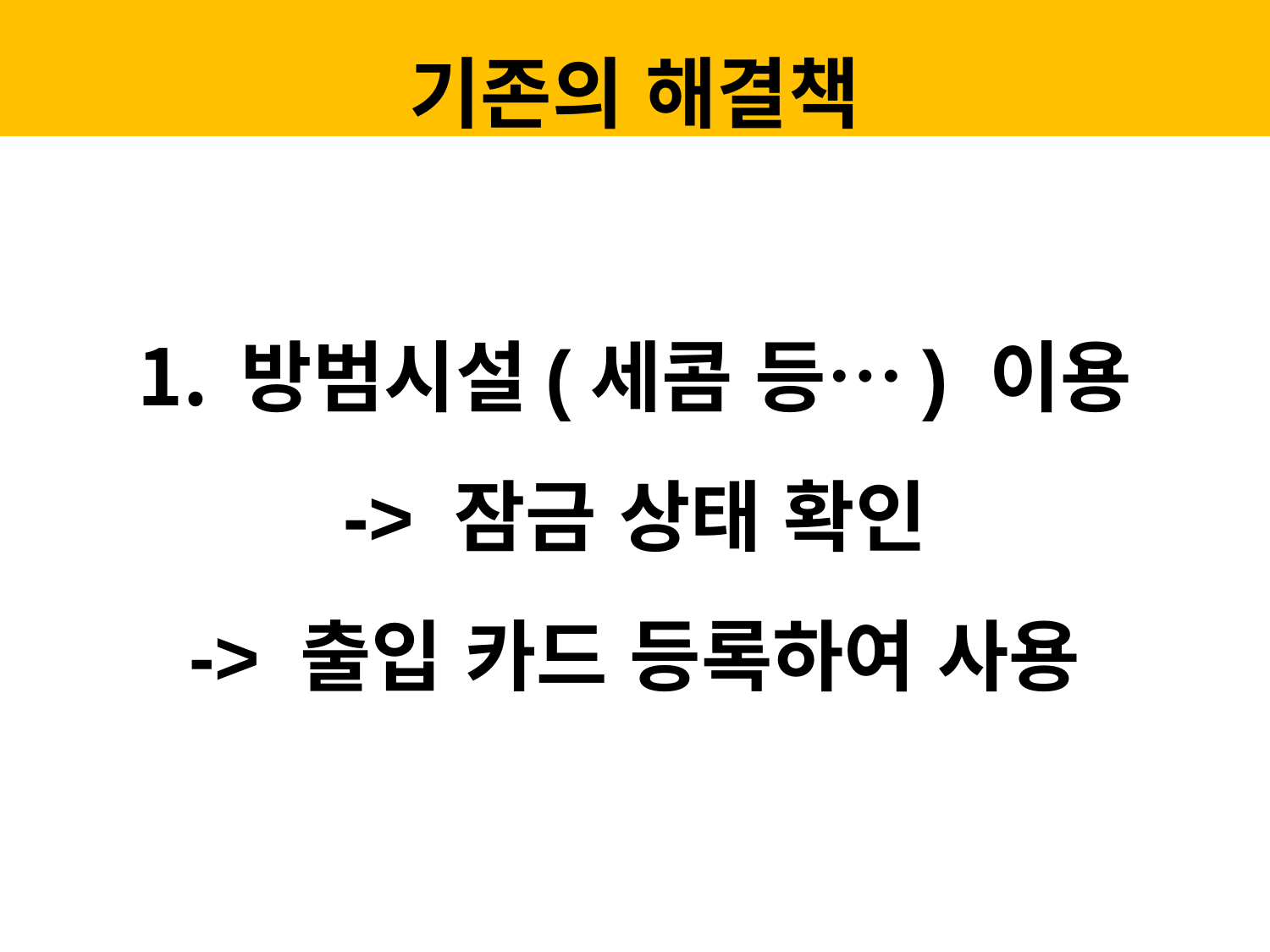

# 기존의 해결책
방범시설(세콤 등…) 이용
-> 잠금 상태 확인
-> 출입 카드 등록하여 사용